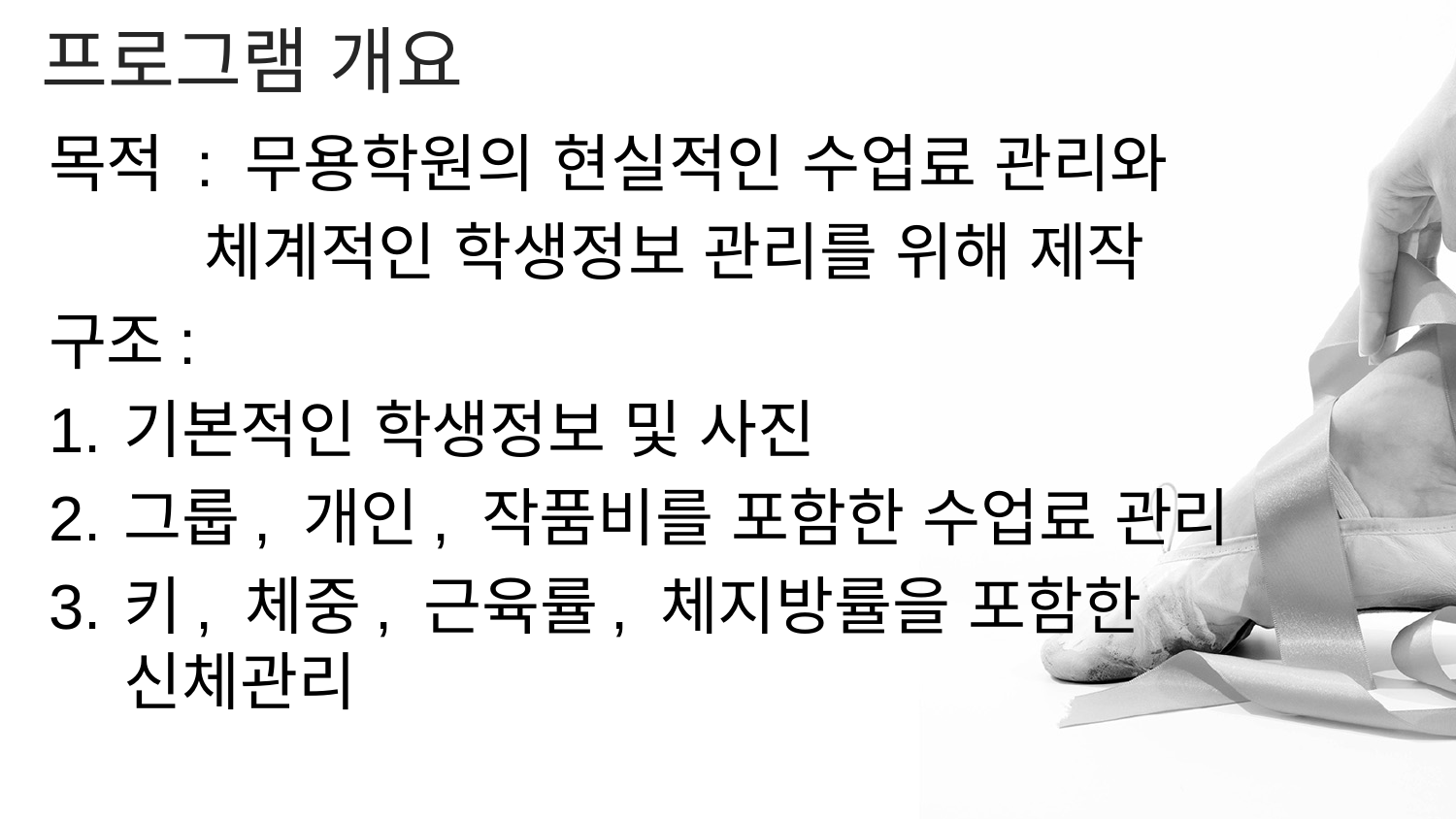

# 프로그램 개요
목적 : 무용학원의 현실적인 수업료 관리와
        체계적인 학생정보 관리를 위해 제작
구조:
기본적인 학생정보 및 사진
그룹, 개인, 작품비를 포함한 수업료 관리
키, 체중, 근육률, 체지방률을 포함한 신체관리